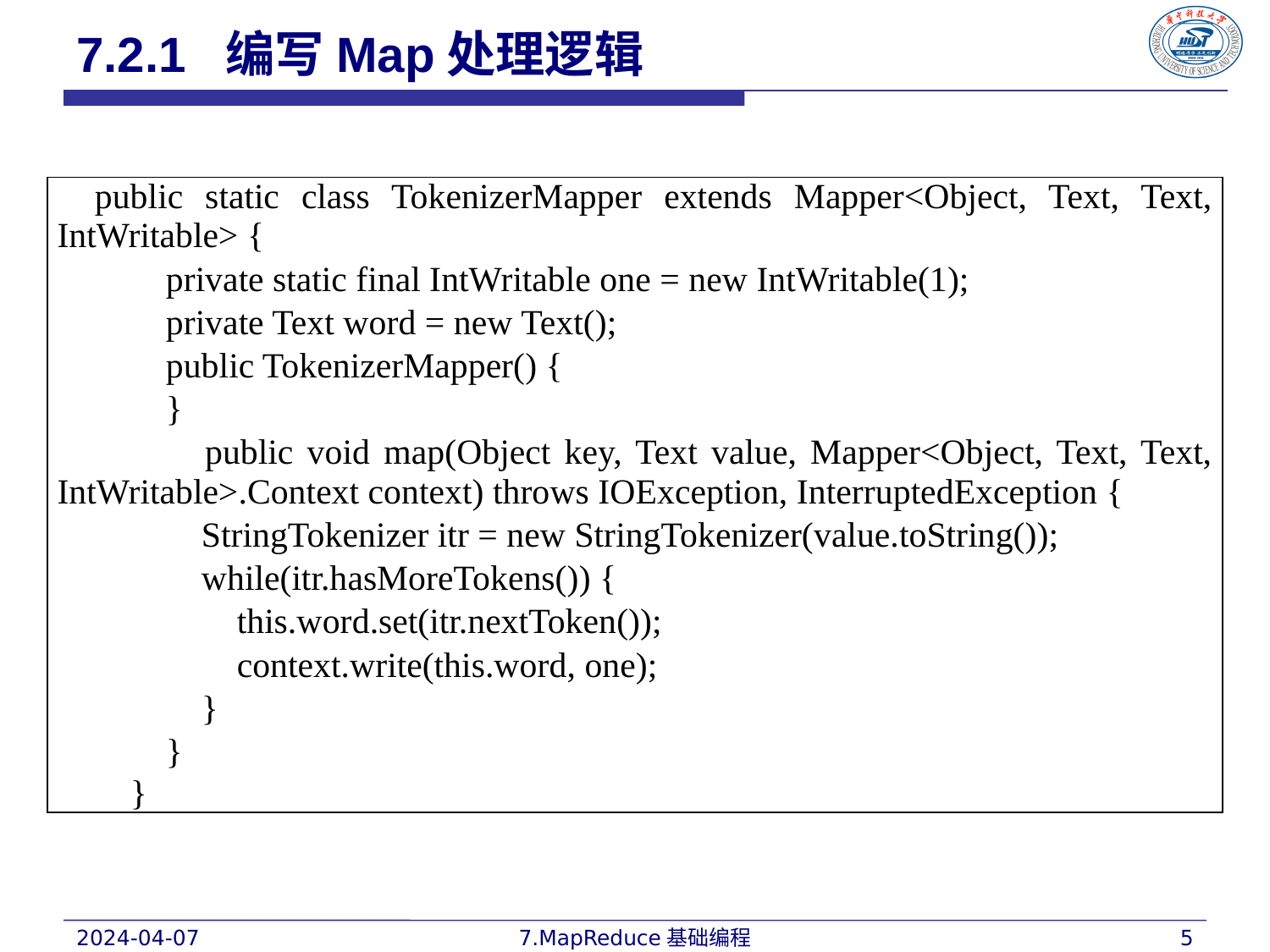

7.2.1  编写Map处理逻辑
| public static class TokenizerMapper extends Mapper<Object, Text, Text, IntWritable> { private static final IntWritable one = new IntWritable(1); private Text word = new Text(); public TokenizerMapper() { } public void map(Object key, Text value, Mapper<Object, Text, Text, IntWritable>.Context context) throws IOException, InterruptedException { StringTokenizer itr = new StringTokenizer(value.toString()); while(itr.hasMoreTokens()) { this.word.set(itr.nextToken()); context.write(this.word, one); } } } |
| --- |

2024-04-07
7.MapReduce基础编程
5